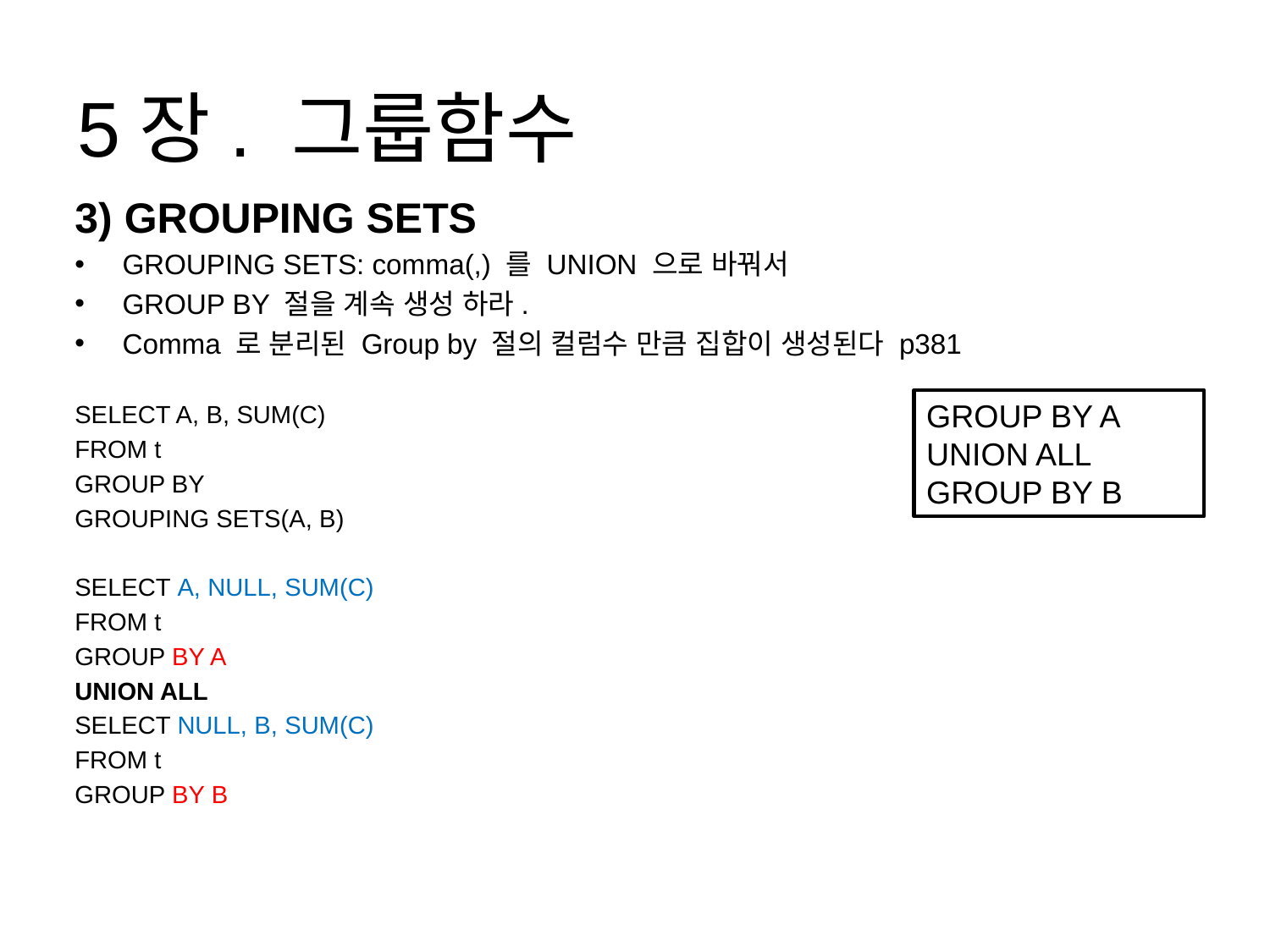

5장. 그룹함수
3) GROUPING SETS
GROUPING SETS: comma(,) 를 UNION 으로 바꿔서
GROUP BY 절을 계속 생성 하라.
Comma 로 분리된 Group by 절의 컬럼수 만큼 집합이 생성된다 p381

SELECT A, B, SUM(C)
FROM t
GROUP BY
GROUPING SETS(A, B)

SELECT A, NULL, SUM(C)
FROM t
GROUP BY A
UNION ALL
SELECT NULL, B, SUM(C)
FROM t
GROUP BY B
GROUP BY A
UNION ALL
GROUP BY B